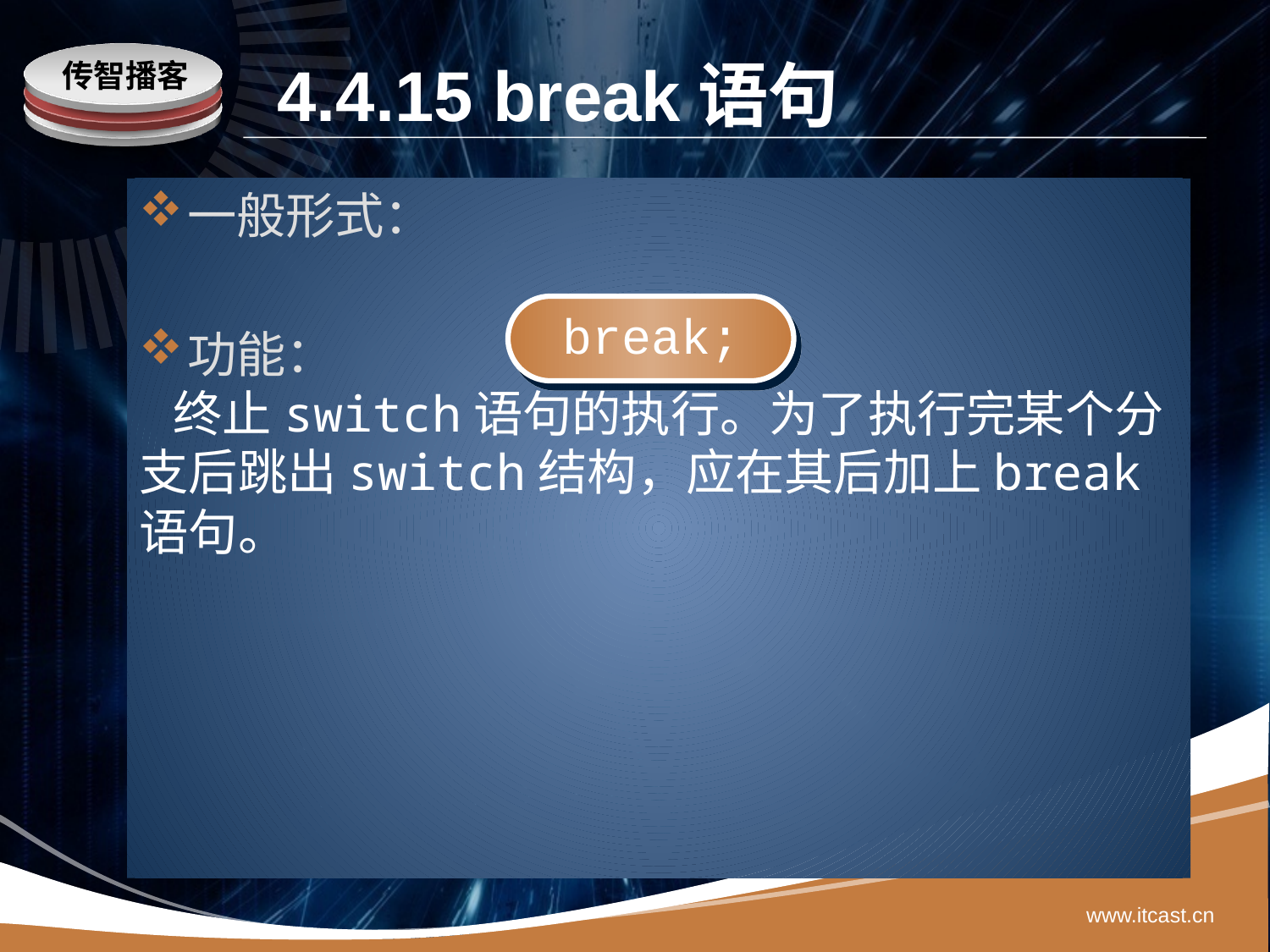

# 4.4.15 break语句
一般形式：

功能：
  终止switch语句的执行。为了执行完某个分支后跳出switch结构，应在其后加上break语句。
 break;
www.itcast.cn